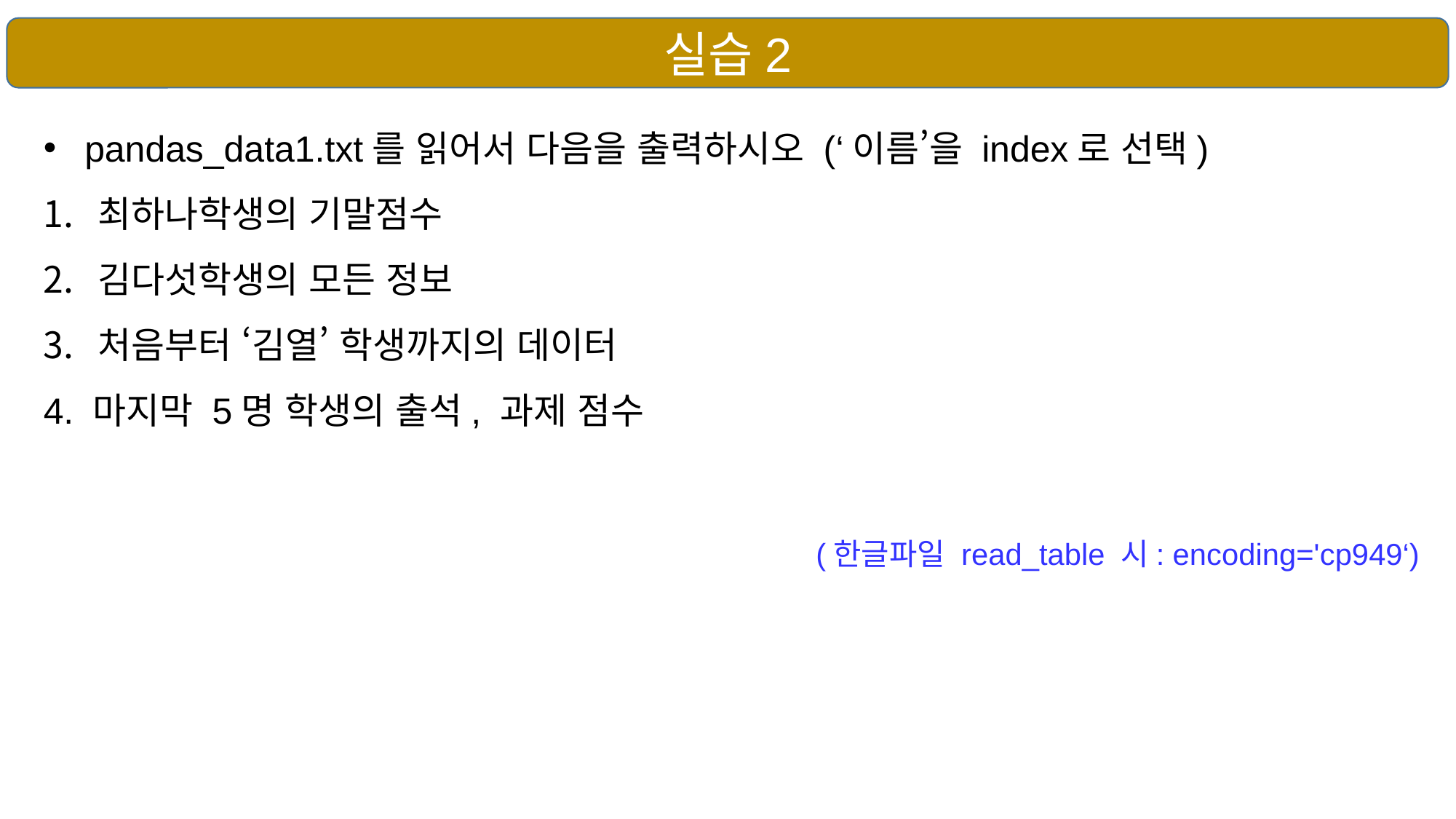

실습2
pandas_data1.txt를 읽어서 다음을 출력하시오 (‘이름’을 index로 선택)
최하나학생의 기말점수
김다섯학생의 모든 정보
처음부터 ‘김열’ 학생까지의 데이터
4. 마지막 5명 학생의 출석, 과제 점수
(한글파일 read_table 시: encoding='cp949‘)